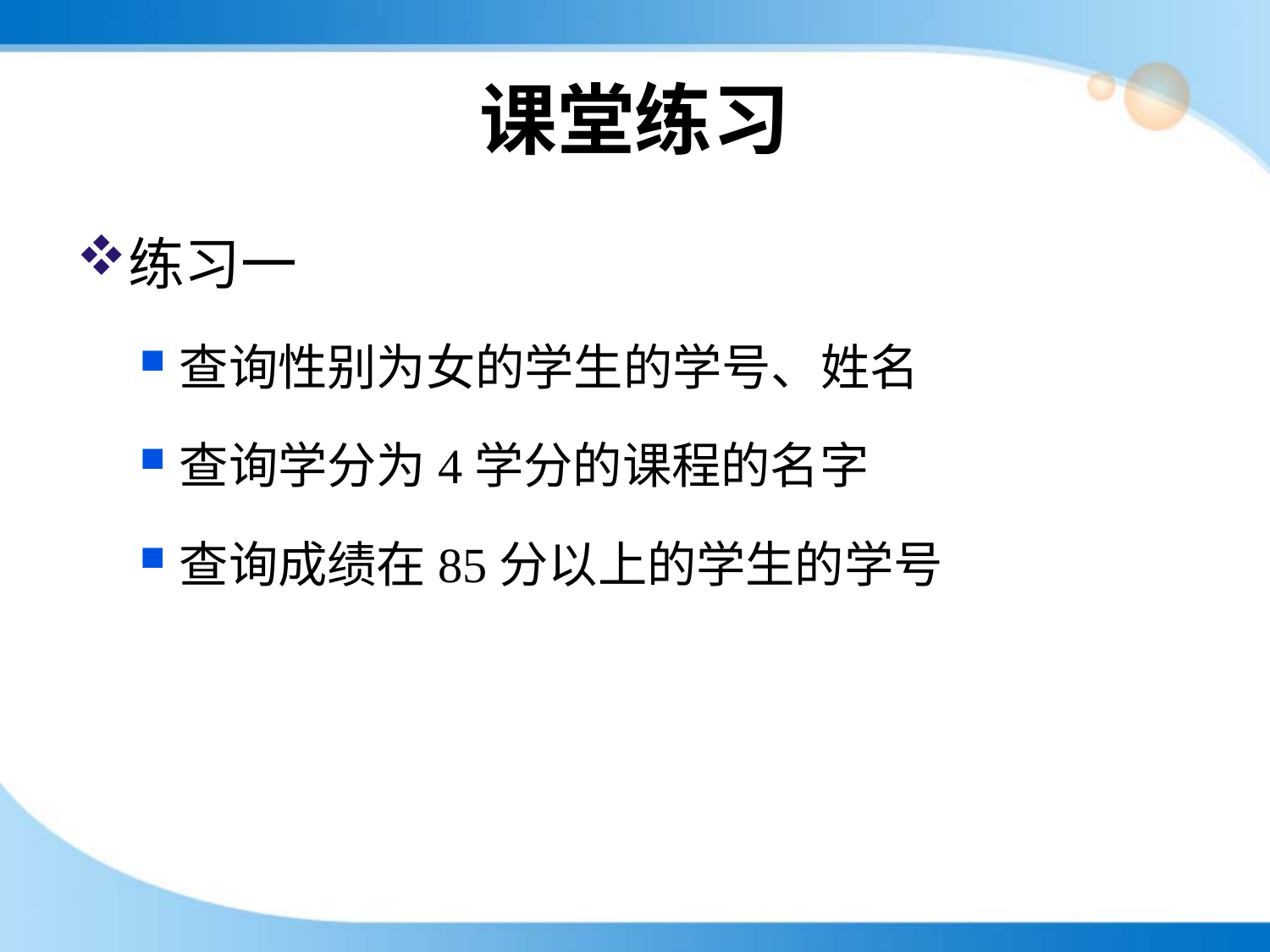

# 课堂练习
练习一
查询性别为女的学生的学号、姓名
查询学分为4学分的课程的名字
查询成绩在85分以上的学生的学号